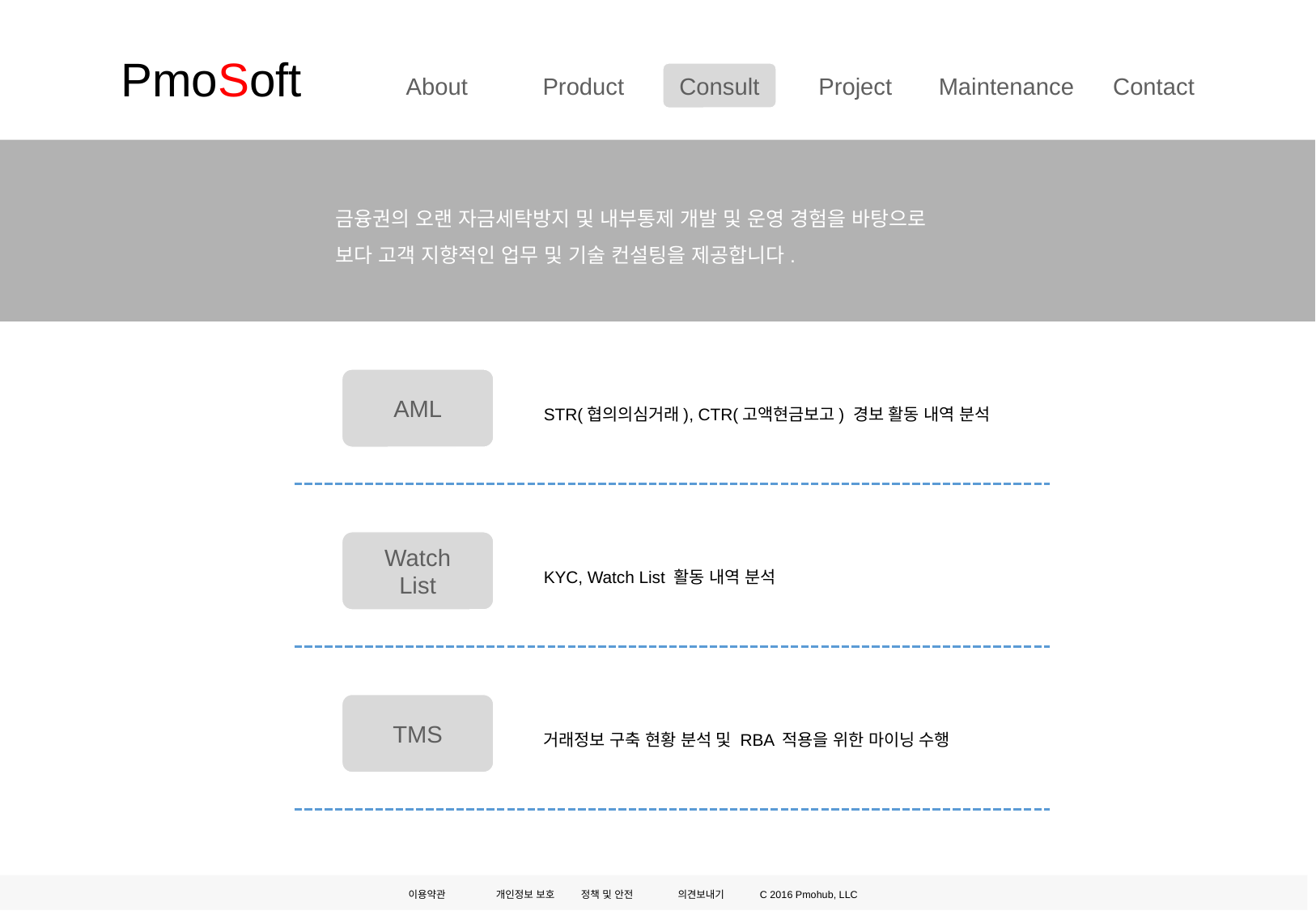

PmoSoft
About
Product
Consult
Project
Maintenance
Contact

금융권의 오랜 자금세탁방지 및 내부통제 개발 및 운영 경험을 바탕으로
보다 고객 지향적인 업무 및 기술 컨설팅을 제공합니다.
AML
STR(협의의심거래), CTR(고액현금보고) 경보 활동 내역 분석
Watch
List
KYC, Watch List 활동 내역 분석
TMS
거래정보 구축 현황 분석 및 RBA 적용을 위한 마이닝 수행

이용약관
개인정보 보호
정책 및 안전
의견보내기
C 2016 Pmohub, LLC